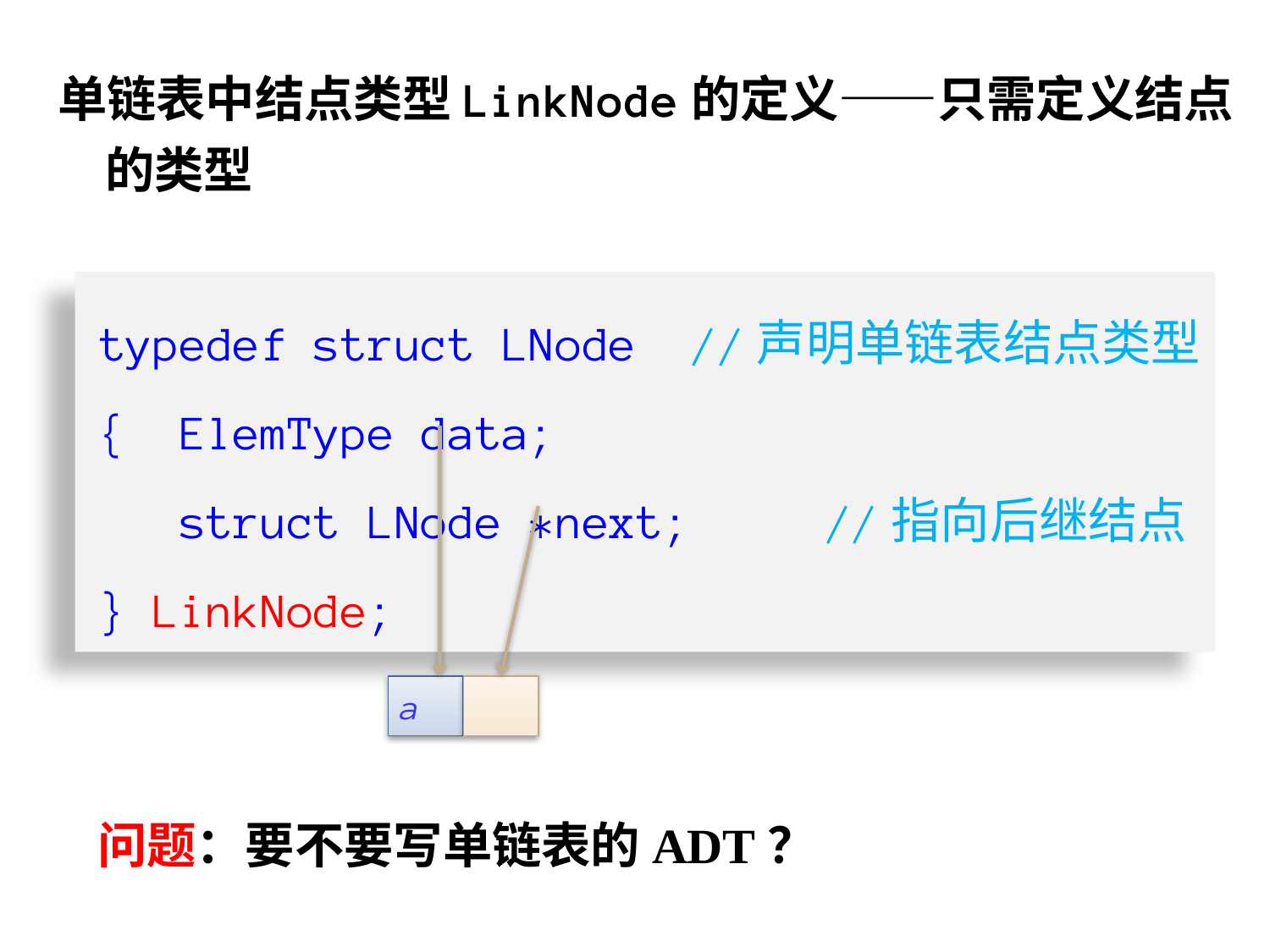

单链表中结点类型LinkNode的定义——只需定义结点的类型

typedef struct LNode  //声明单链表结点类型
{  ElemType data;
   struct LNode *next;     //指向后继结点
} LinkNode;
a

问题：要不要写单链表的ADT？